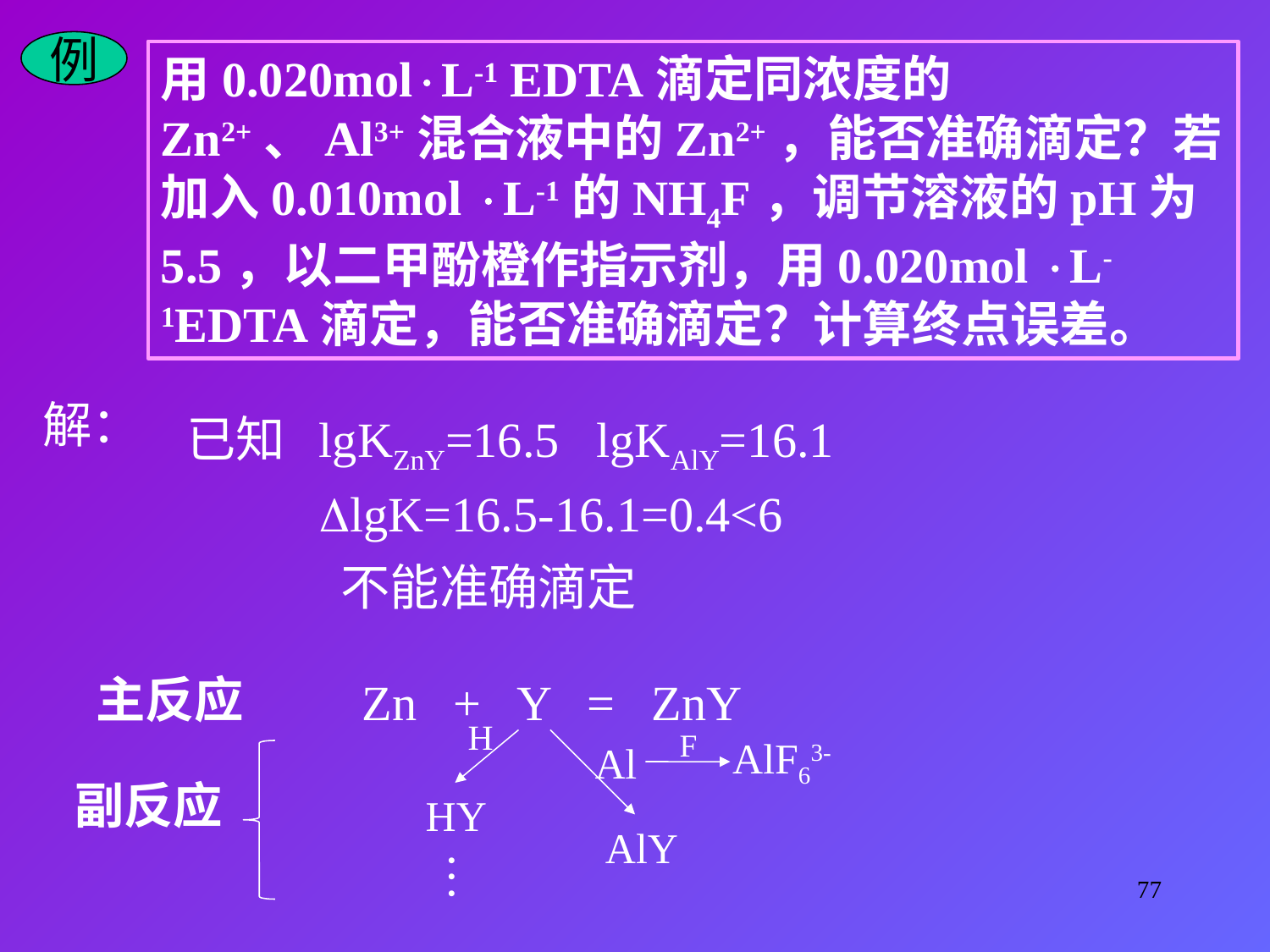

例
用0.020mol⋅L-1 EDTA滴定同浓度的Zn2+、Al3+混合液中的Zn2+，能否准确滴定？若加入0.010mol ⋅L-1的NH4F，调节溶液的pH为5.5，以二甲酚橙作指示剂，用0.020mol ⋅L-1EDTA滴定，能否准确滴定？计算终点误差。
解：
已知  lgKZnY=16.5   lgKAlY=16.1
ΔlgK=16.5-16.1=0.4<6
不能准确滴定
主反应
Zn   +   Y   =   ZnY
H
F
AlF63-

Al

副反应
HY
AlY
···
77